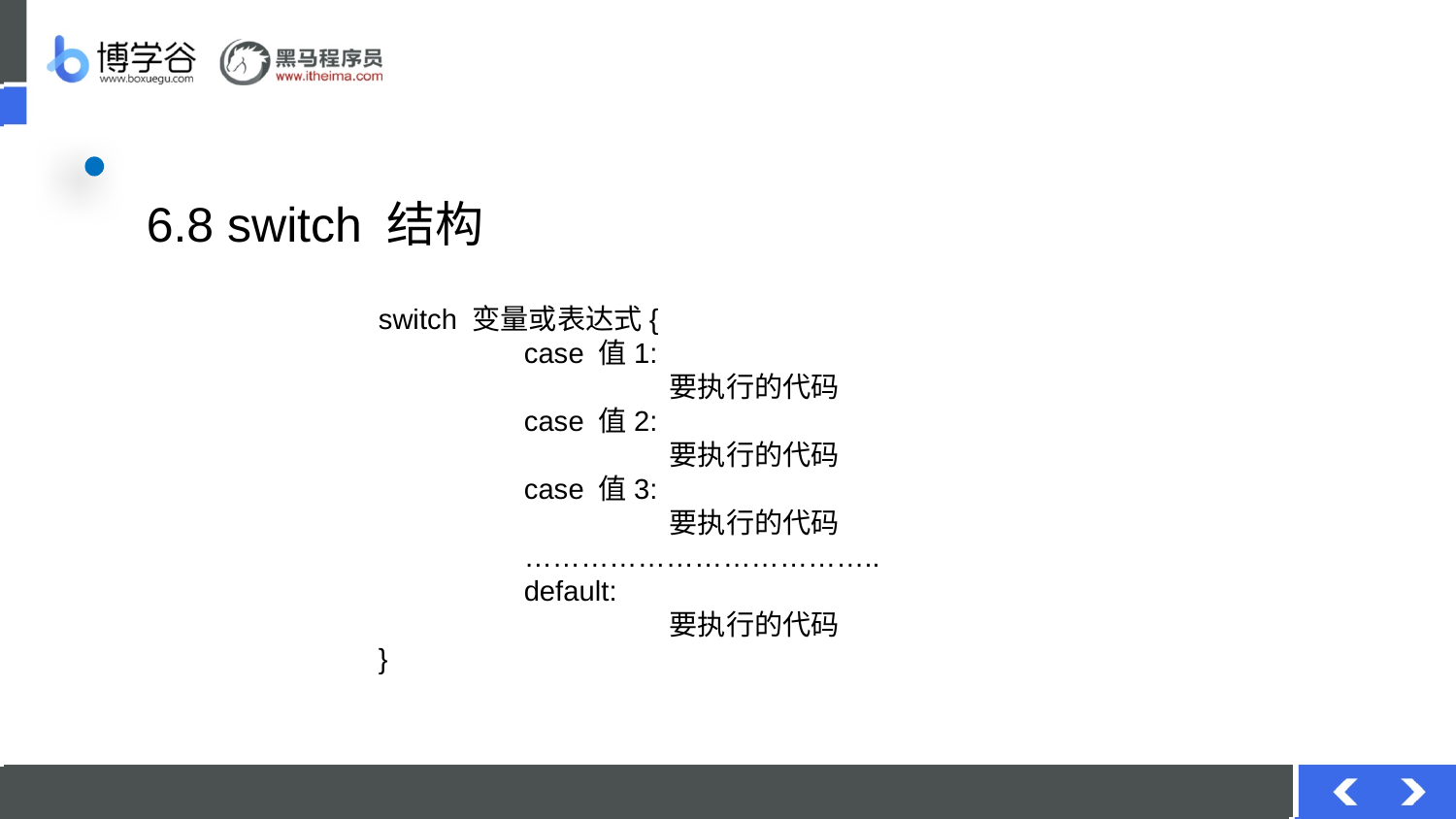

# 6.8 switch 结构
switch 变量或表达式{
	case 值1:
		要执行的代码
	case 值2:
		要执行的代码
	case 值3:
		要执行的代码
	………………………………..
	default:
		要执行的代码
}